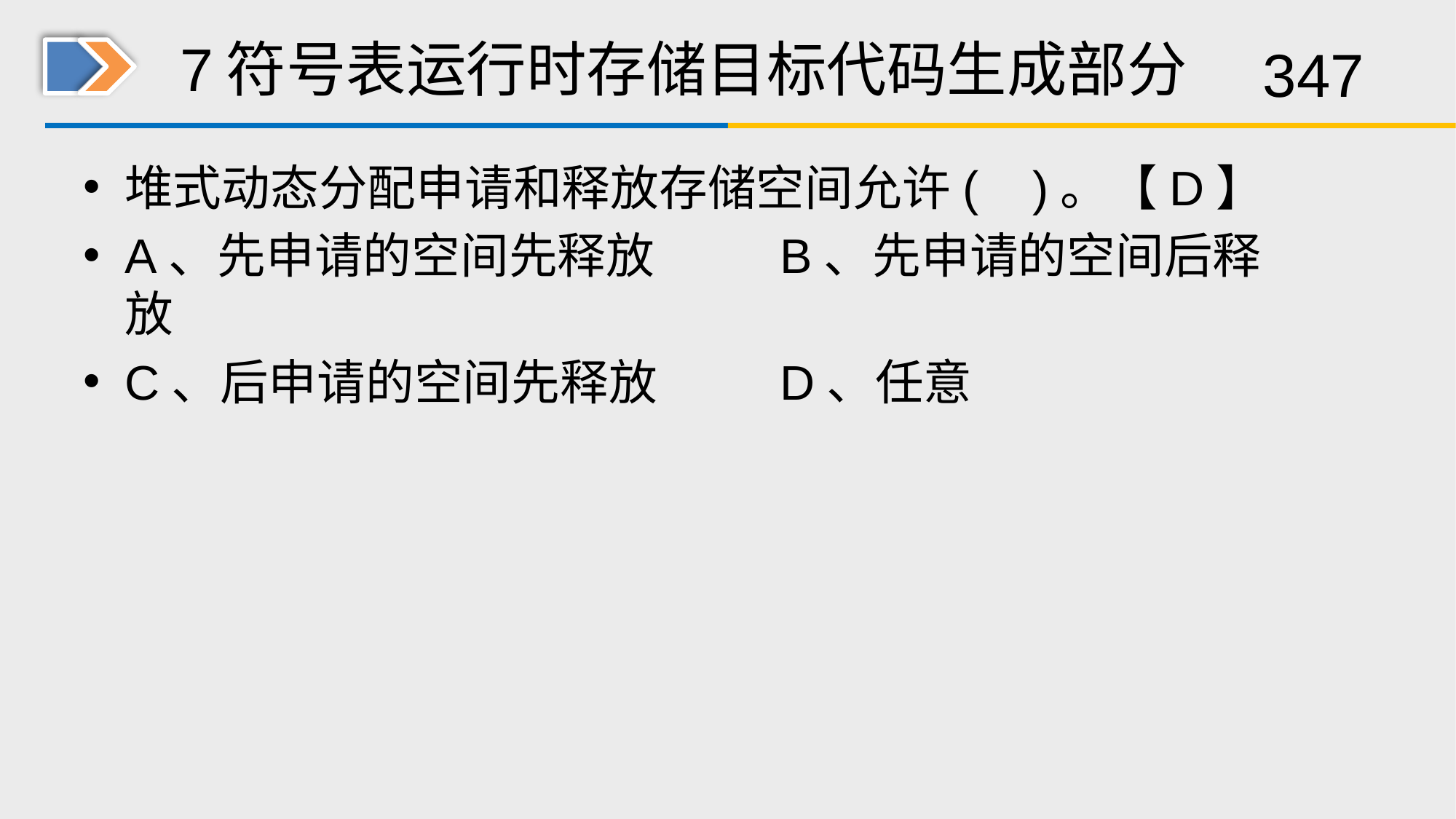

# 7符号表运行时存储目标代码生成部分
347
堆式动态分配申请和释放存储空间允许(    )。【D】
A、先申请的空间先释放		B、先申请的空间后释放
C、后申请的空间先释放		D、任意